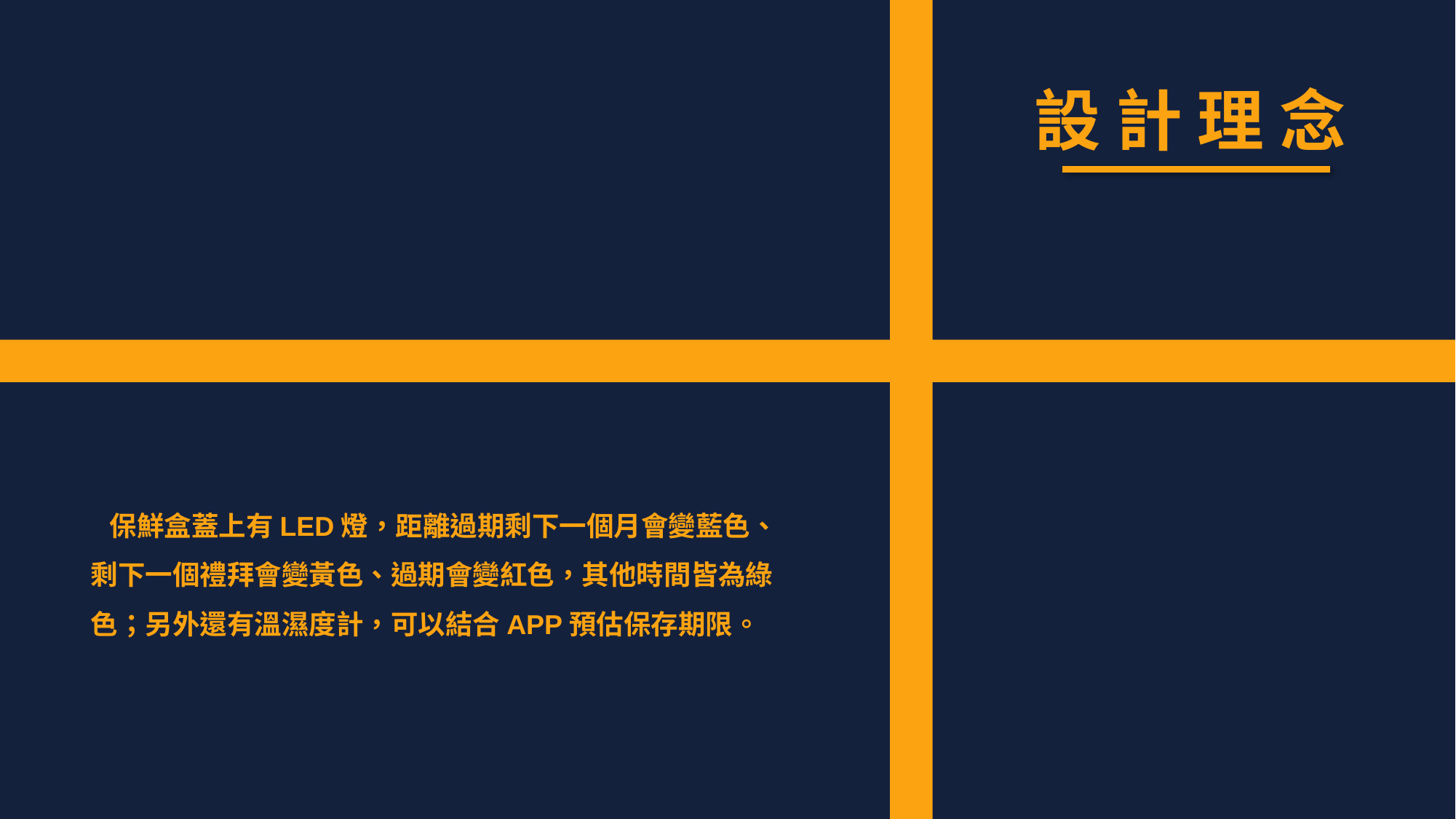

設 計 理 念

  保鮮盒蓋上有LED燈，距離過期剩下一個月會變藍色、剩下一個禮拜會變黃色、過期會變紅色，其他時間皆為綠色；另外還有溫濕度計，可以結合APP預估保存期限。